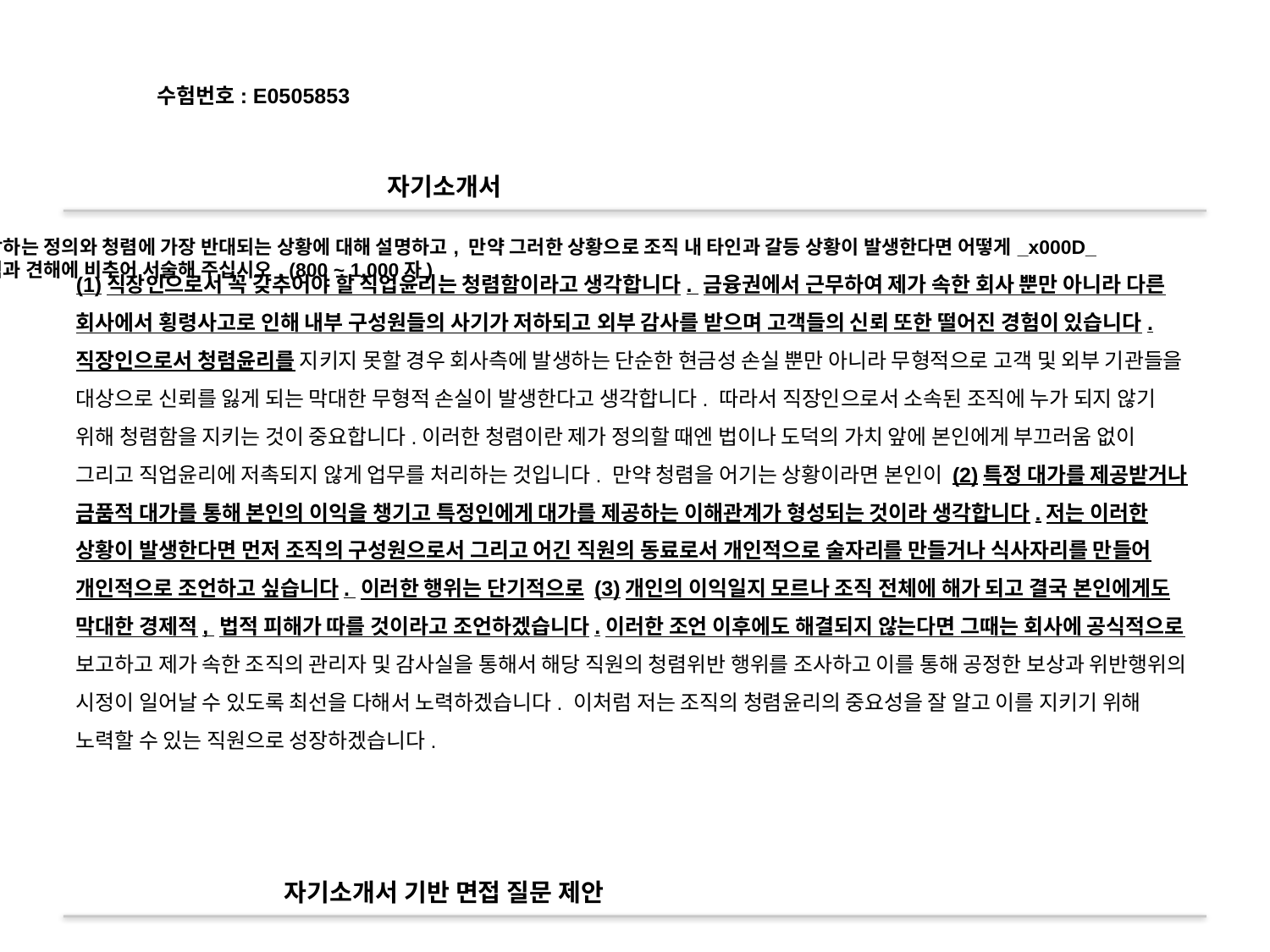

수험번호: E0505853
#

자기소개서

조직 생활에서 본인이 생각하는 정의와 청렴에 가장 반대되는 상황에 대해 설명하고, 만약 그러한 상황으로 조직 내 타인과 갈등 상황이 발생한다면 어떻게_x000D_
대처할 것인지 본인의 경험과 견해에 비추어 서술해 주십시오. (800 ~ 1,000자)

(1)직장인으로서 꼭 갖추어야 할 직업윤리는 청렴함이라고 생각합니다. 금융권에서 근무하여 제가 속한 회사 뿐만 아니라 다른 회사에서 횡령사고로 인해 내부 구성원들의 사기가 저하되고 외부 감사를 받으며 고객들의 신뢰 또한 떨어진 경험이 있습니다. 직장인으로서 청렴윤리를 지키지 못할 경우 회사측에 발생하는 단순한 현금성 손실 뿐만 아니라 무형적으로 고객 및 외부 기관들을 대상으로 신뢰를 잃게 되는 막대한 무형적 손실이 발생한다고 생각합니다. 따라서 직장인으로서 소속된 조직에 누가 되지 않기 위해 청렴함을 지키는 것이 중요합니다.이러한 청렴이란 제가 정의할 때엔 법이나 도덕의 가치 앞에 본인에게 부끄러움 없이 그리고 직업윤리에 저촉되지 않게 업무를 처리하는 것입니다. 만약 청렴을 어기는 상황이라면 본인이 (2)특정 대가를 제공받거나 금품적 대가를 통해 본인의 이익을 챙기고 특정인에게 대가를 제공하는 이해관계가 형성되는 것이라 생각합니다.저는 이러한 상황이 발생한다면 먼저 조직의 구성원으로서 그리고 어긴 직원의 동료로서 개인적으로 술자리를 만들거나 식사자리를 만들어 개인적으로 조언하고 싶습니다. 이러한 행위는 단기적으로 (3)개인의 이익일지 모르나 조직 전체에 해가 되고 결국 본인에게도 막대한 경제적, 법적 피해가 따를 것이라고 조언하겠습니다.이러한 조언 이후에도 해결되지 않는다면 그때는 회사에 공식적으로 보고하고 제가 속한 조직의 관리자 및 감사실을 통해서 해당 직원의 청렴위반 행위를 조사하고 이를 통해 공정한 보상과 위반행위의 시정이 일어날 수 있도록 최선을 다해서 노력하겠습니다. 이처럼 저는 조직의 청렴윤리의 중요성을 잘 알고 이를 지키기 위해 노력할 수 있는 직원으로 성장하겠습니다.

자기소개서 기반 면접 질문 제안

(1) 청렴윤리가 중요한 이유에 대해 설명해 주세요.
(2) 청렴위반 행위에 대응하는 방법은 무엇인가요?
(3) 조직 내 청렴문화를 정착시키기 위해 제안할 수 있는 방안은 무엇인가요?